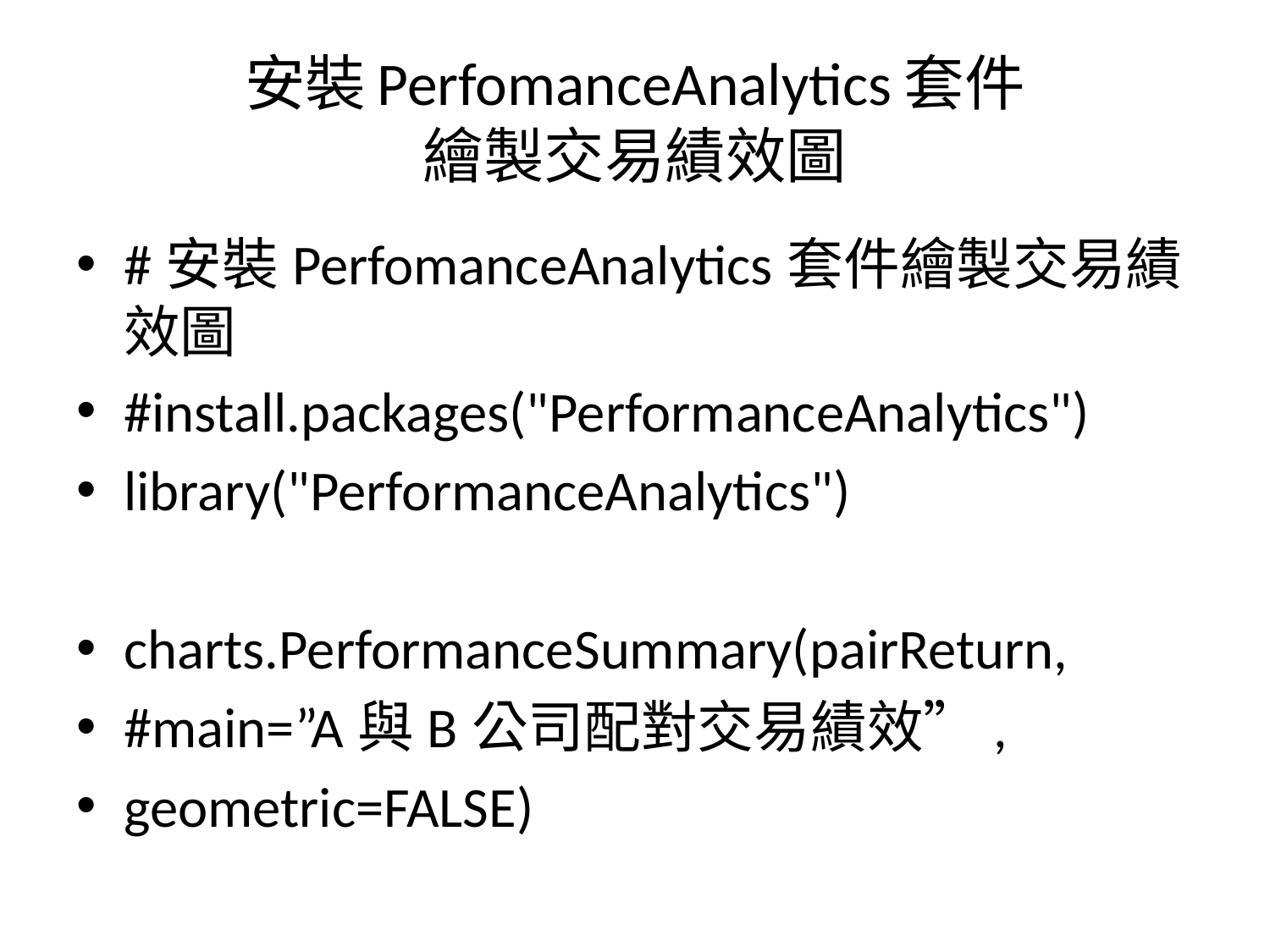

# 安裝PerfomanceAnalytics套件 繪製交易績效圖
#安裝PerfomanceAnalytics套件繪製交易績效圖
#install.packages("PerformanceAnalytics")
library("PerformanceAnalytics")

charts.PerformanceSummary(pairReturn,
#main=”A與B公司配對交易績效”,
geometric=FALSE)